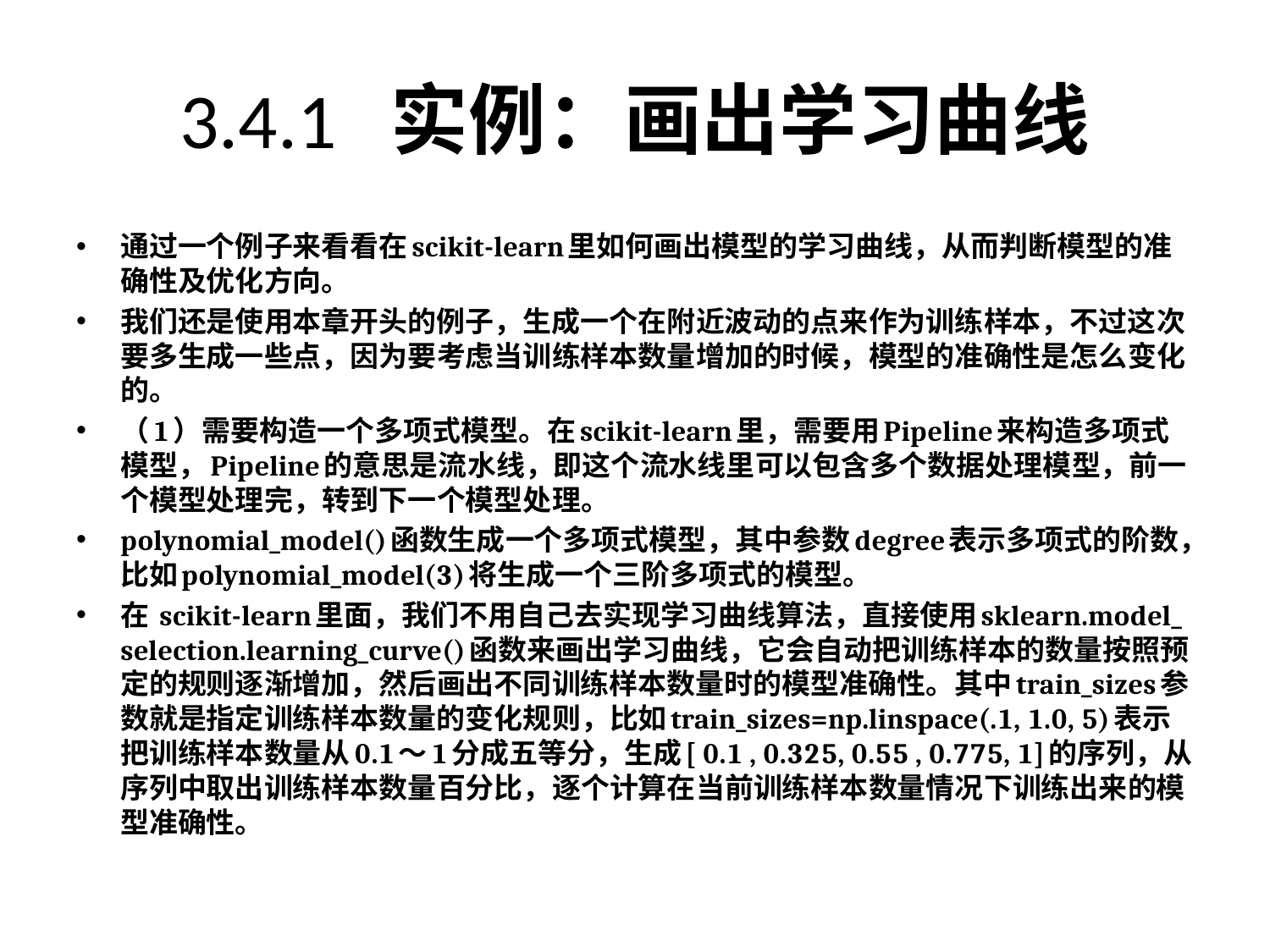

# 3.4.1  实例：画出学习曲线
通过一个例子来看看在scikit-learn里如何画出模型的学习曲线，从而判断模型的准确性及优化方向。
我们还是使用本章开头的例子，生成一个在附近波动的点来作为训练样本，不过这次要多生成一些点，因为要考虑当训练样本数量增加的时候，模型的准确性是怎么变化的。
（1）需要构造一个多项式模型。在scikit-learn里，需要用Pipeline来构造多项式模型，Pipeline的意思是流水线，即这个流水线里可以包含多个数据处理模型，前一个模型处理完，转到下一个模型处理。
polynomial_model()函数生成一个多项式模型，其中参数degree表示多项式的阶数，比如polynomial_model(3)将生成一个三阶多项式的模型。
在 scikit-learn里面，我们不用自己去实现学习曲线算法，直接使用sklearn.model_ selection.learning_curve()函数来画出学习曲线，它会自动把训练样本的数量按照预定的规则逐渐增加，然后画出不同训练样本数量时的模型准确性。其中train_sizes参数就是指定训练样本数量的变化规则，比如train_sizes=np.linspace(.1, 1.0, 5)表示把训练样本数量从0.1～1分成五等分，生成[ 0.1 , 0.325, 0.55 , 0.775, 1]的序列，从序列中取出训练样本数量百分比，逐个计算在当前训练样本数量情况下训练出来的模型准确性。